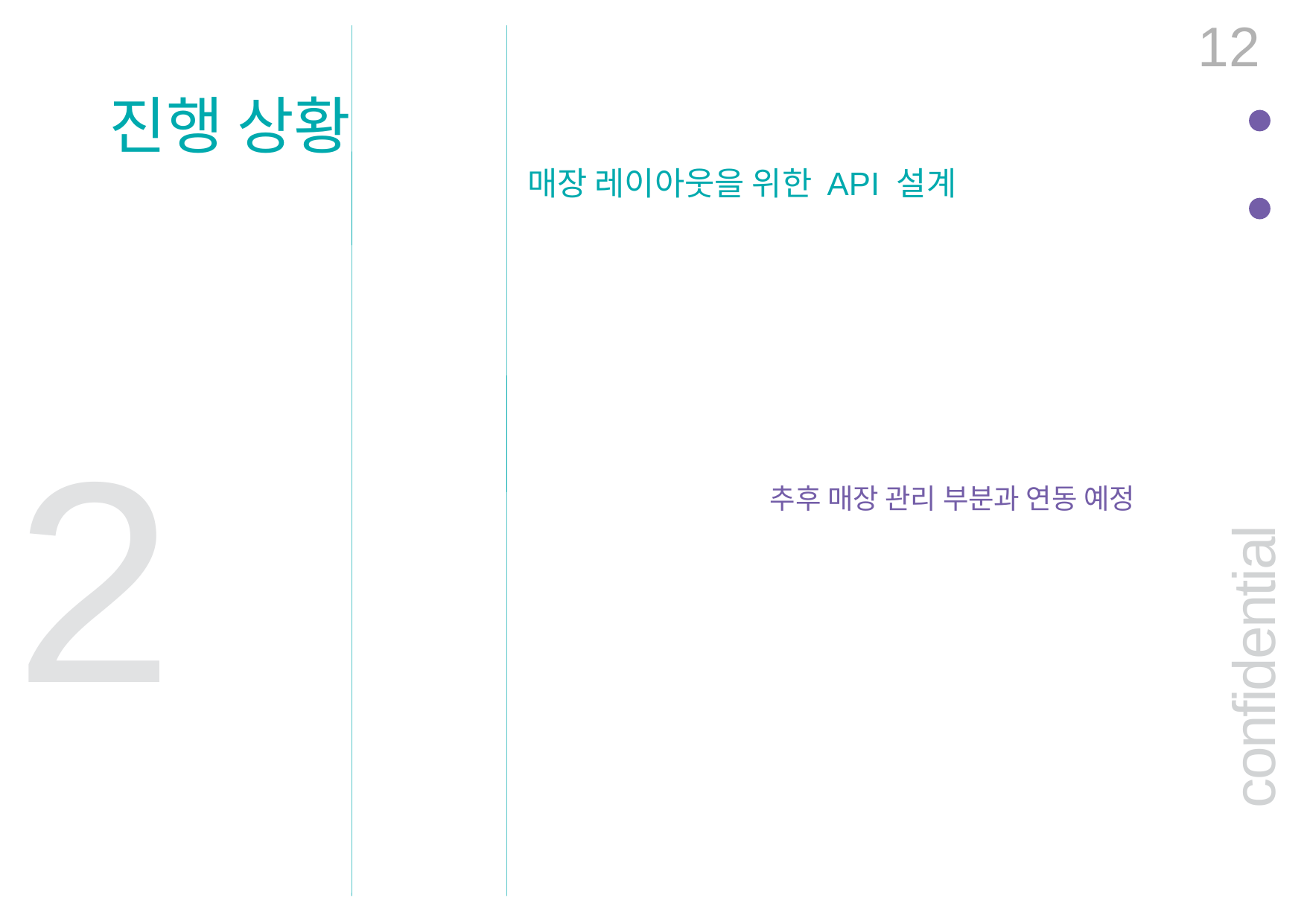

12

진행 상황

매장 레이아웃을 위한 API 설계

추후 매장 관리 부분과 연동 예정
2
confidential